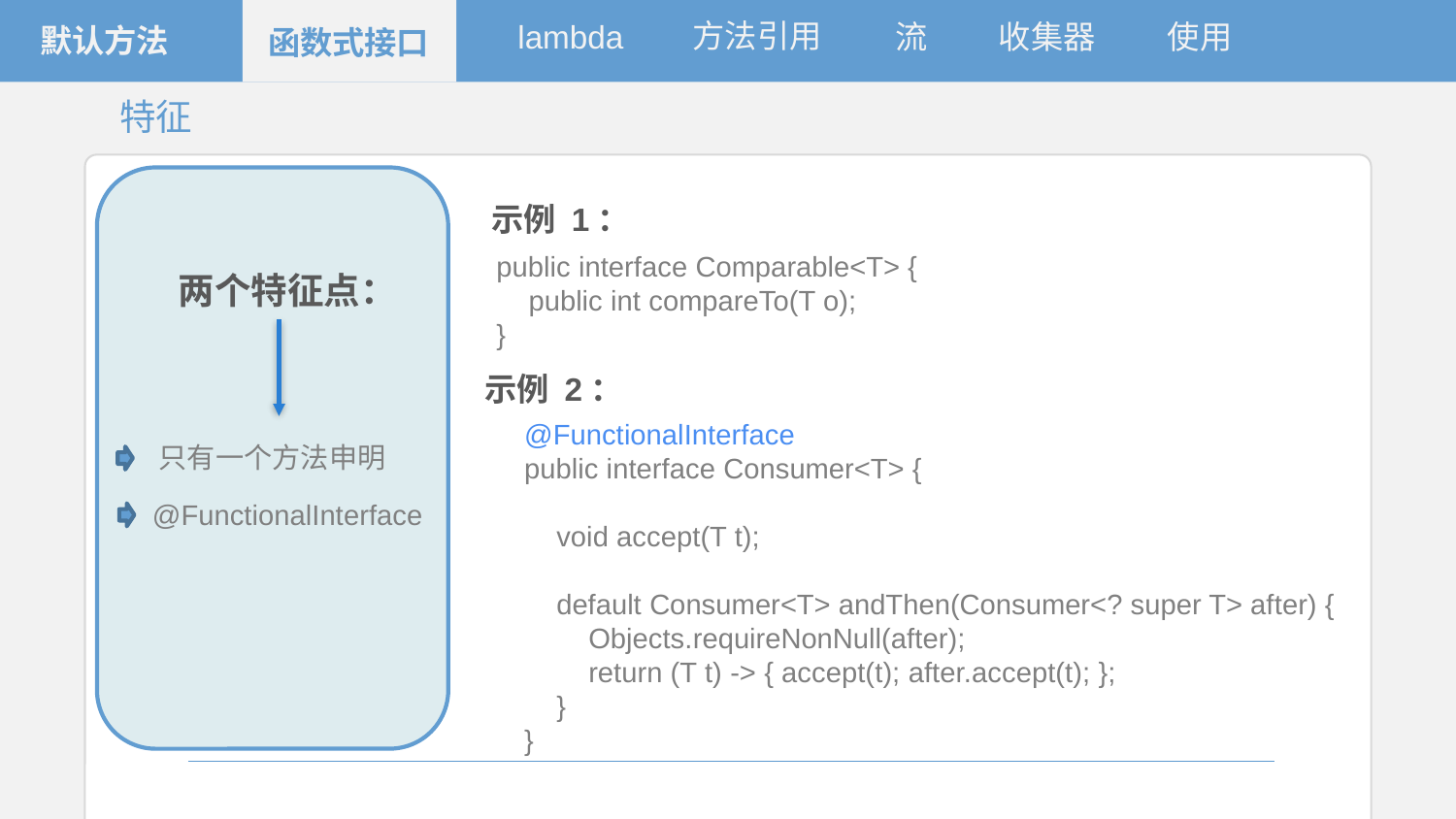

方法引用
流

lambda
使用
收集器
默认方法
函数式接口

特征

示例 1：
public interface Comparable<T> {
    public int compareTo(T o);
}
两个特征点：
示例 2：
@FunctionalInterface
public interface Consumer<T> {

    void accept(T t);

    default Consumer<T> andThen(Consumer<? super T> after) {
        Objects.requireNonNull(after);
        return (T t) -> { accept(t); after.accept(t); };
    }
}
只有一个方法申明

@FunctionalInterface